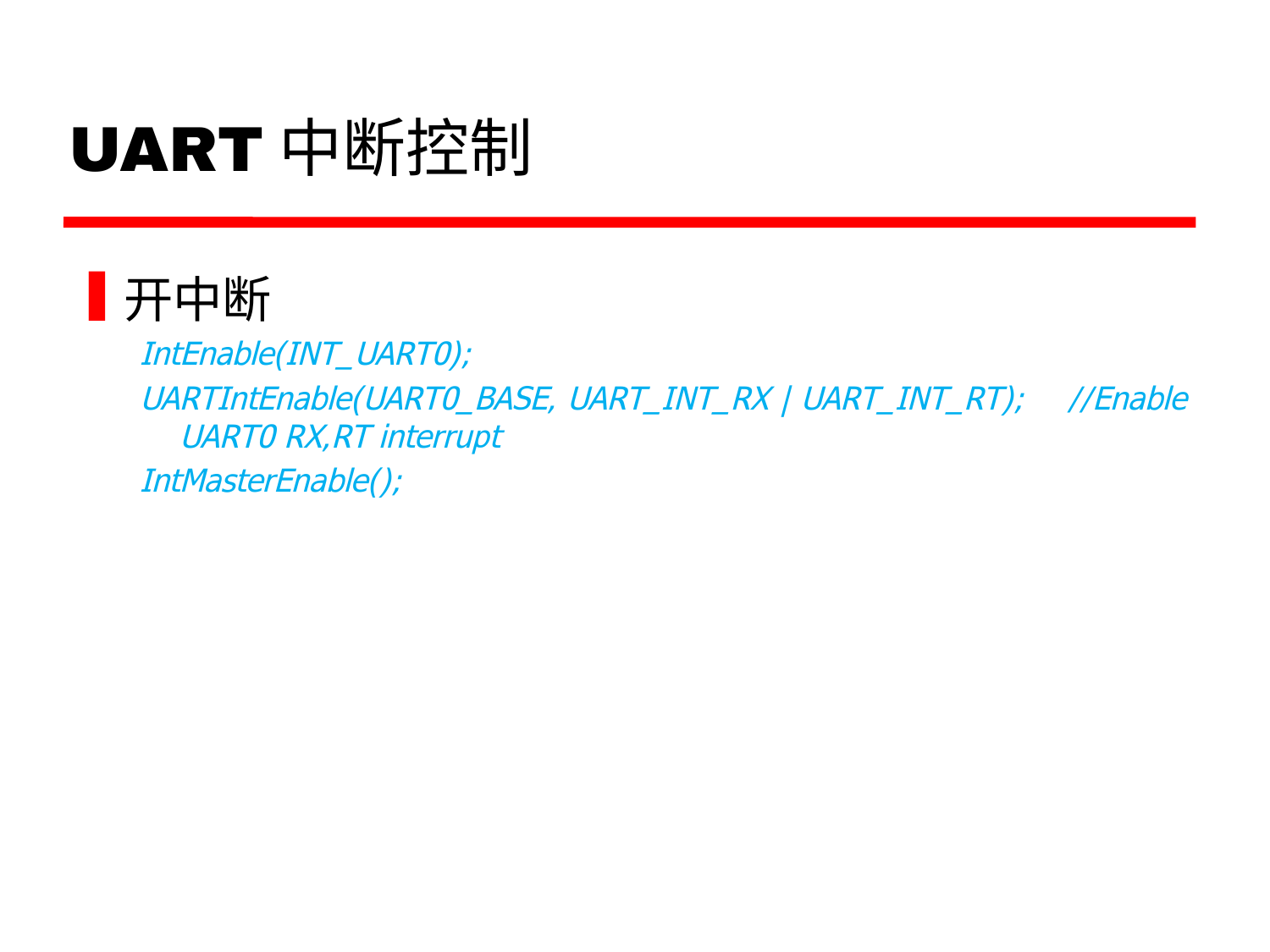

# UART中断控制
开中断
IntEnable(INT_UART0);
UARTIntEnable(UART0_BASE, UART_INT_RX | UART_INT_RT);	//Enable UART0 RX,RT interrupt
IntMasterEnable();